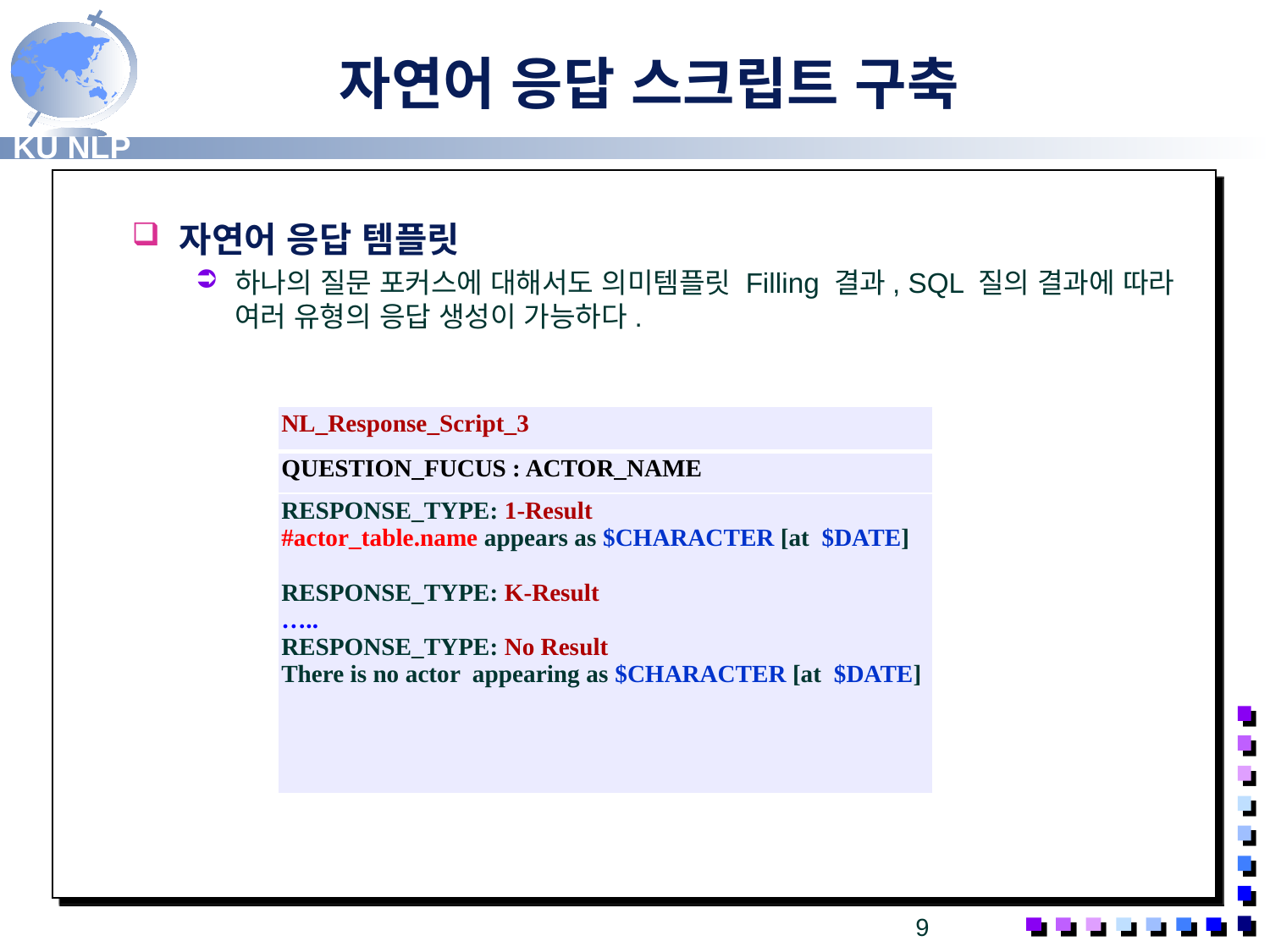

자연어 응답 스크립트 구축
자연어 응답 템플릿
하나의 질문 포커스에 대해서도 의미템플릿 Filling 결과, SQL 질의 결과에 따라 여러 유형의 응답 생성이 가능하다.

| NL\_Response\_Script\_3 |
| --- |
| QUESTION\_FUCUS : ACTOR\_NAME |
| RESPONSE\_TYPE: 1-Result #actor\_table.name appears as $CHARACTER [at $DATE] RESPONSE\_TYPE: K-Result ….. RESPONSE\_TYPE: No Result There is no actor appearing as $CHARACTER [at $DATE] |
9